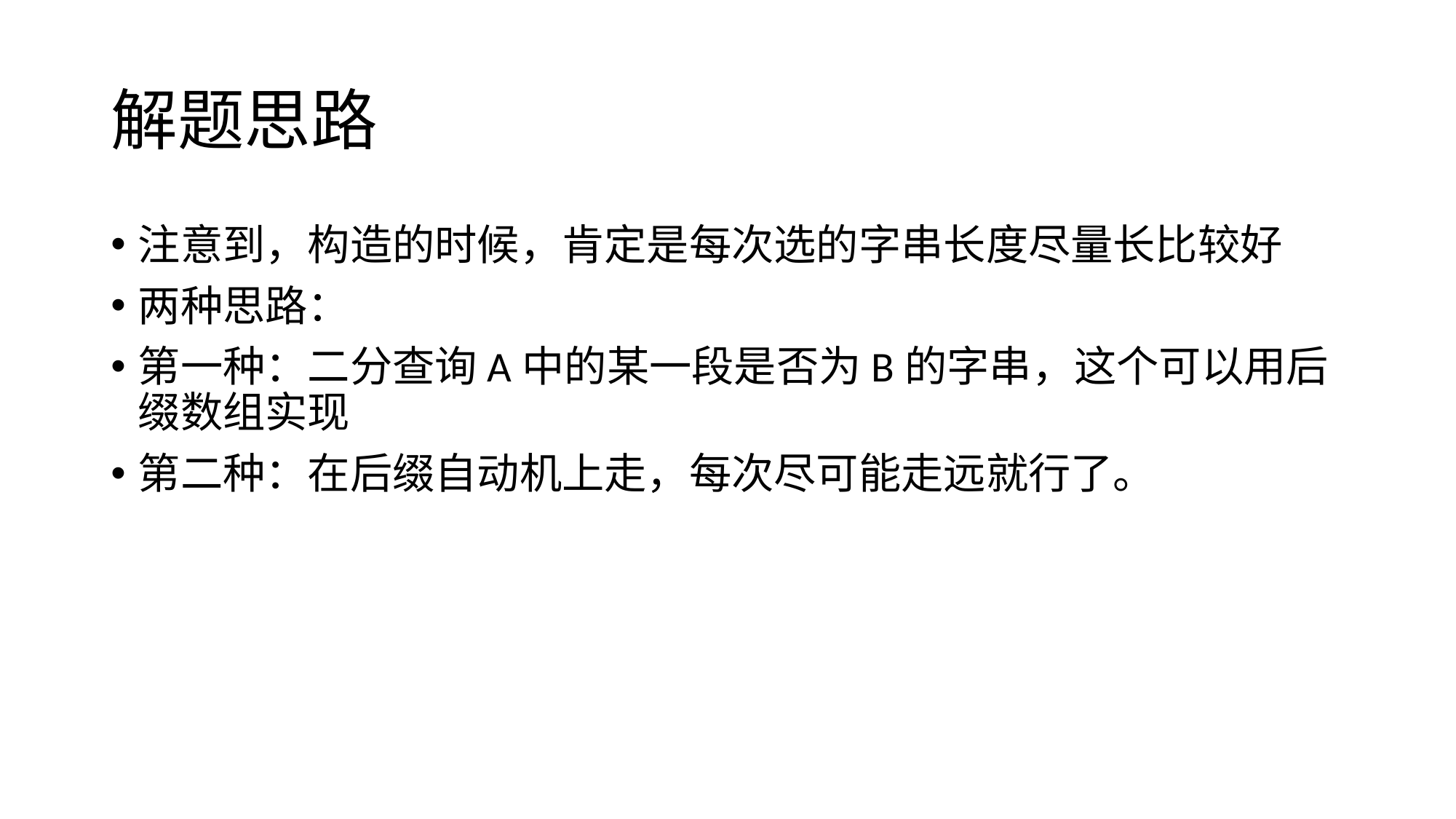

# 解题思路
注意到，构造的时候，肯定是每次选的字串长度尽量长比较好
两种思路：
第一种：二分查询A中的某一段是否为B的字串，这个可以用后缀数组实现
第二种：在后缀自动机上走，每次尽可能走远就行了。